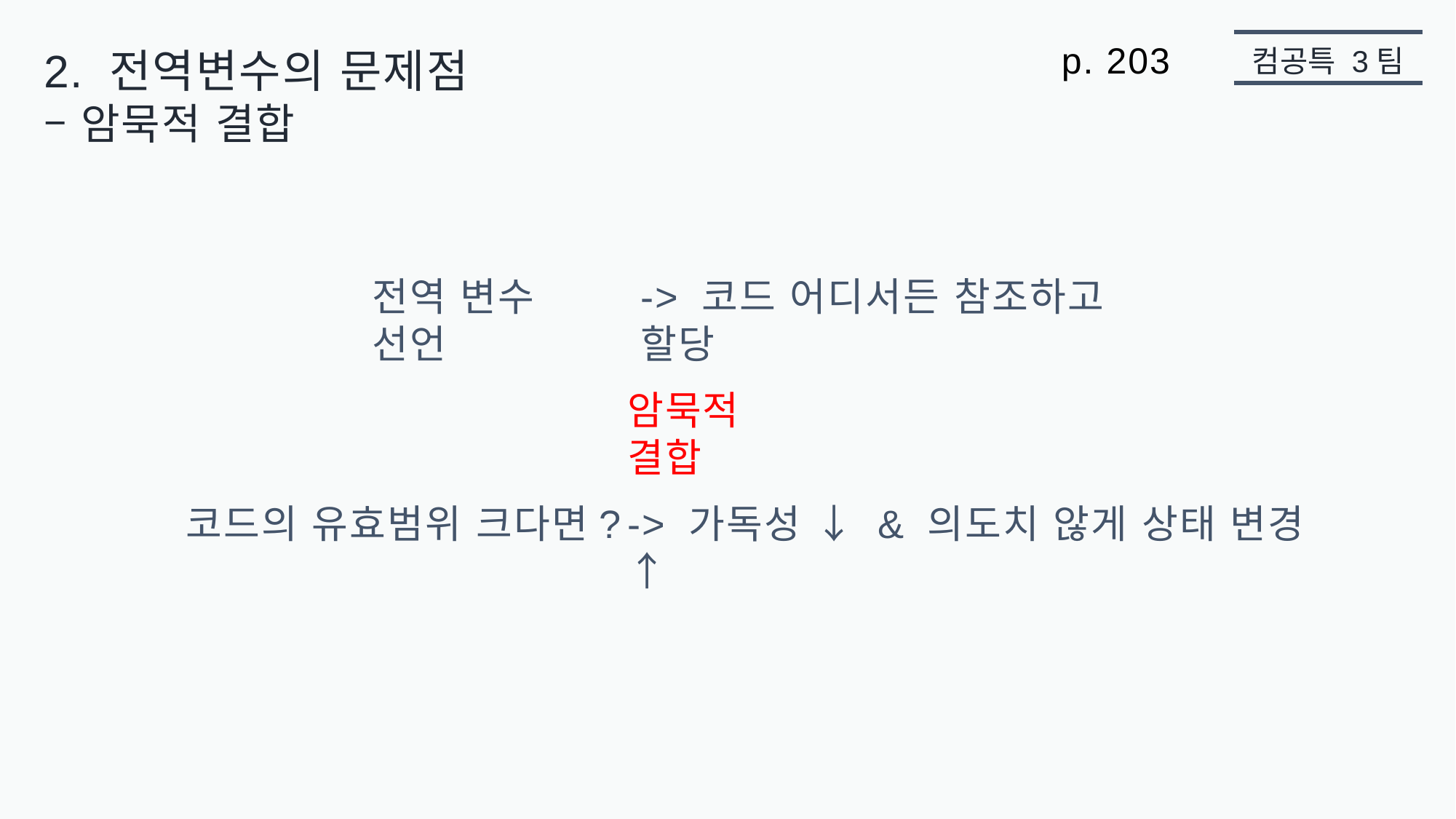

p. 203
2. 전역변수의 문제점 – 암묵적 결합
컴공특 3팀
전역 변수 선언
-> 코드 어디서든 참조하고 할당
암묵적 결합
코드의 유효범위 크다면?
-> 가독성 ↓ & 의도치 않게 상태 변경 ↑